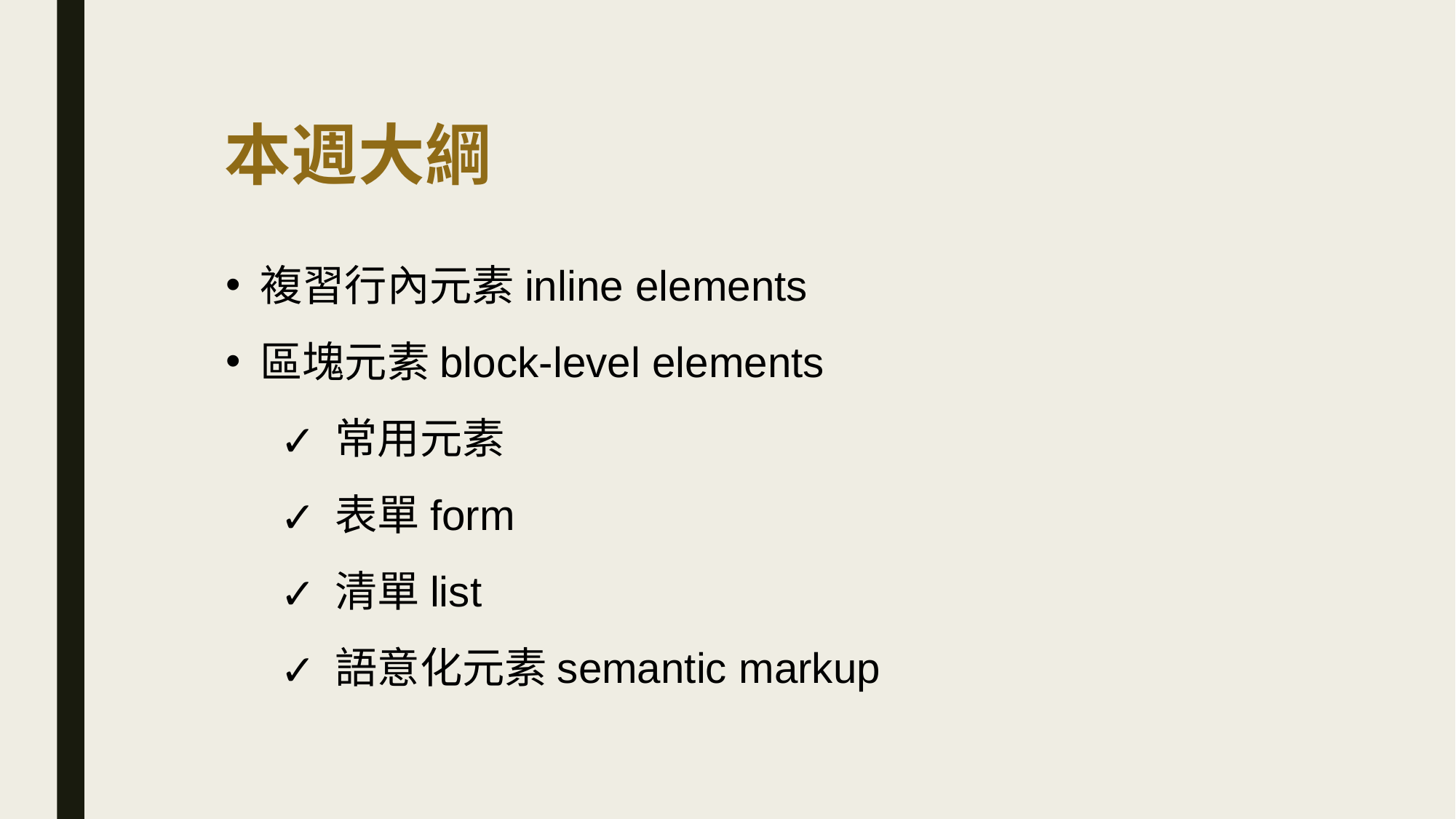

# 本週大綱
複習行內元素inline elements
區塊元素block-level elements
常用元素
表單form
清單list
語意化元素semantic markup